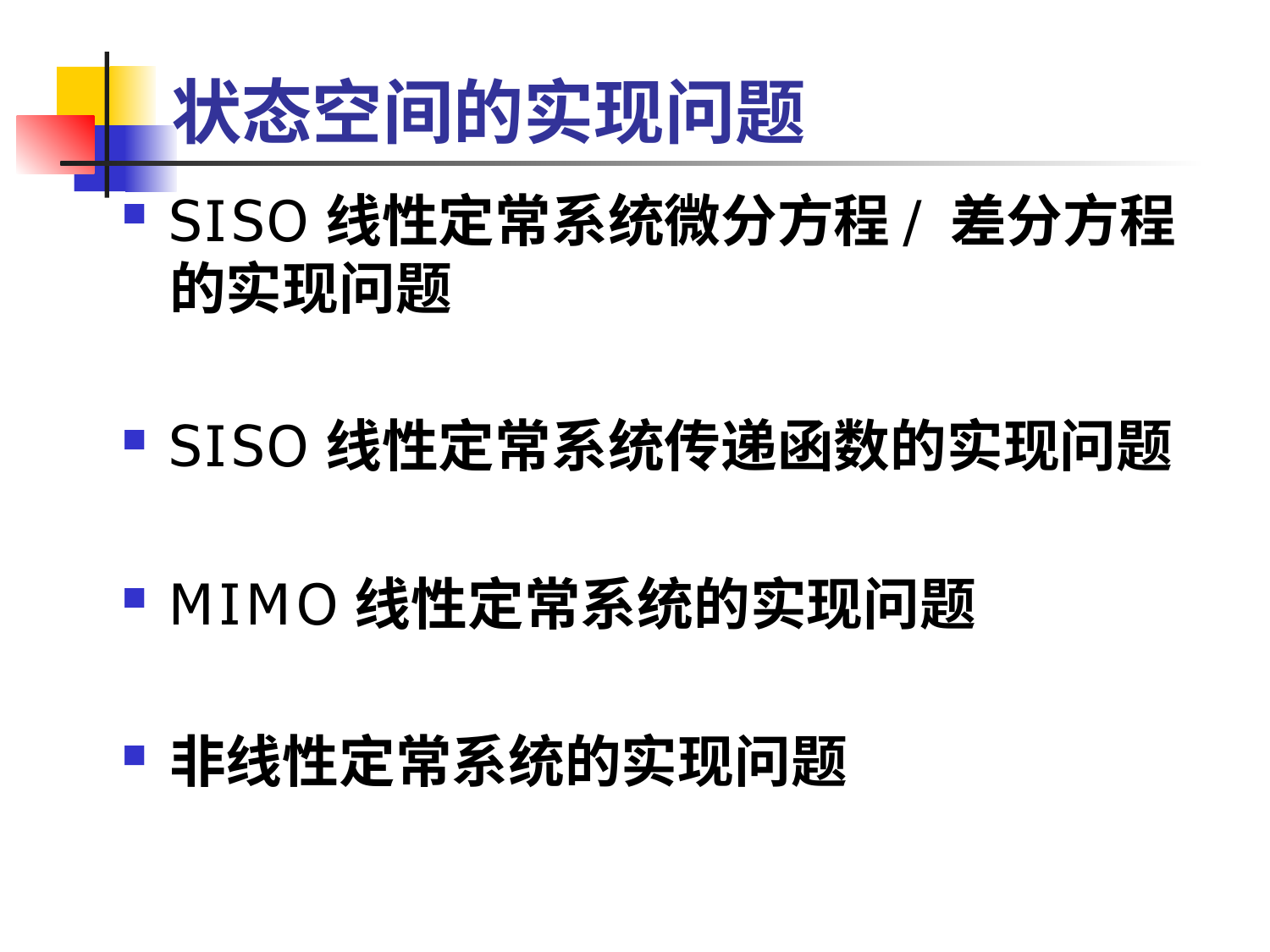

# 状态空间的实现问题
SISO线性定常系统微分方程/差分方程的实现问题

SISO线性定常系统传递函数的实现问题

MIMO线性定常系统的实现问题

非线性定常系统的实现问题